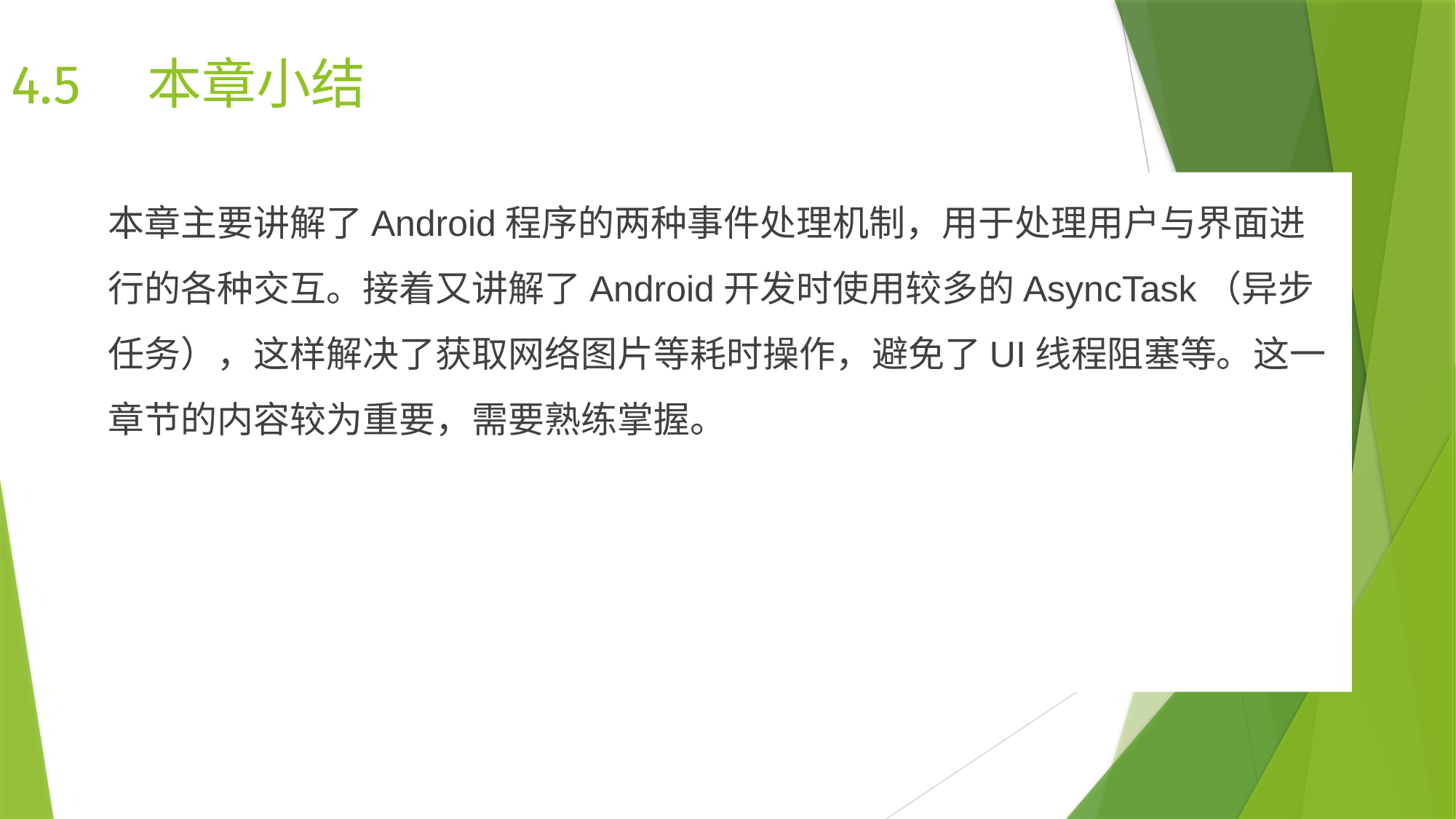

4.5	 本章小结
本章主要讲解了Android程序的两种事件处理机制，用于处理用户与界面进行的各种交互。接着又讲解了Android开发时使用较多的AsyncTask（异步任务），这样解决了获取网络图片等耗时操作，避免了UI线程阻塞等。这一章节的内容较为重要，需要熟练掌握。